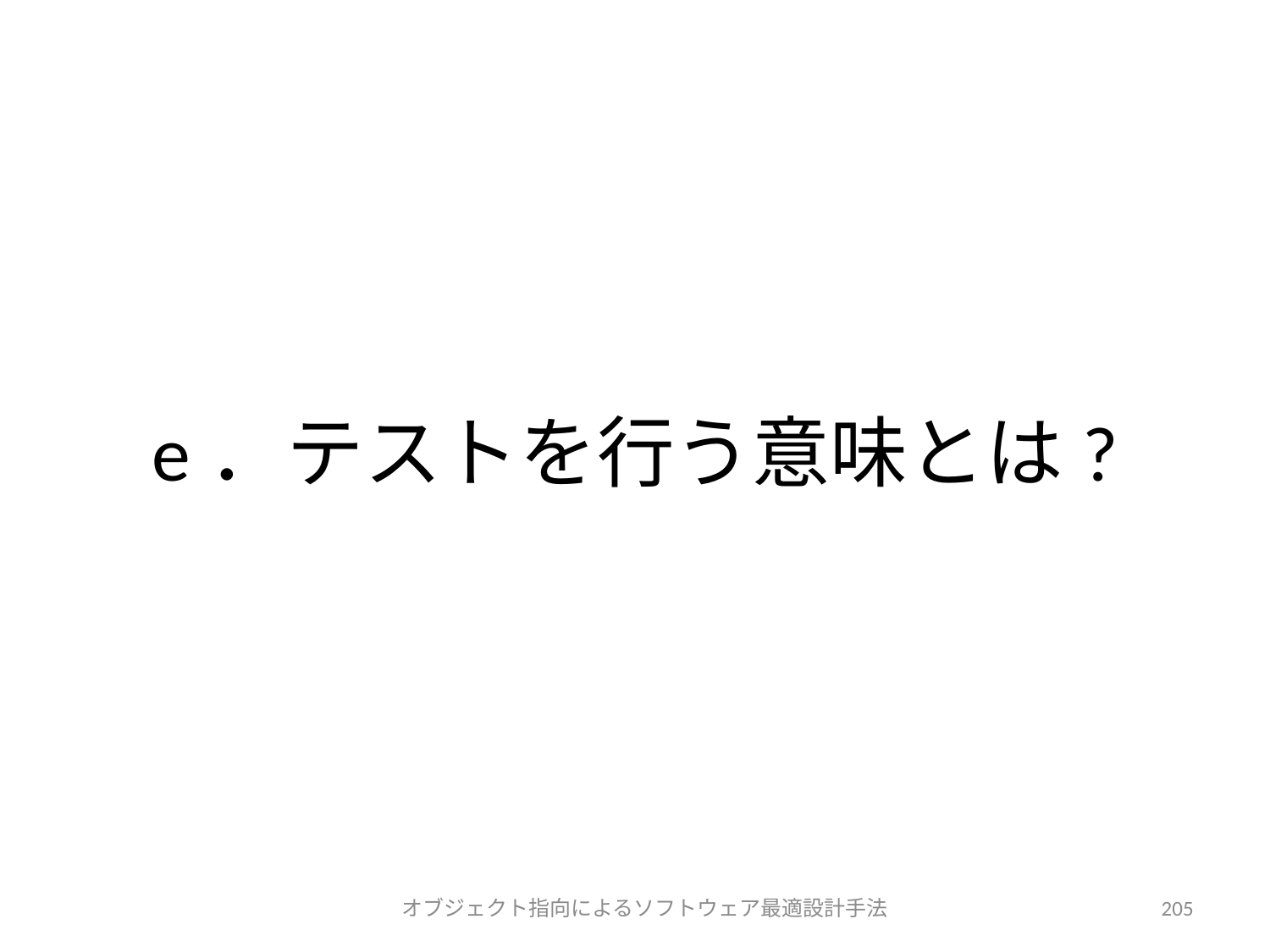

# e．テストを行う意味とは?
オブジェクト指向によるソフトウェア最適設計手法
205